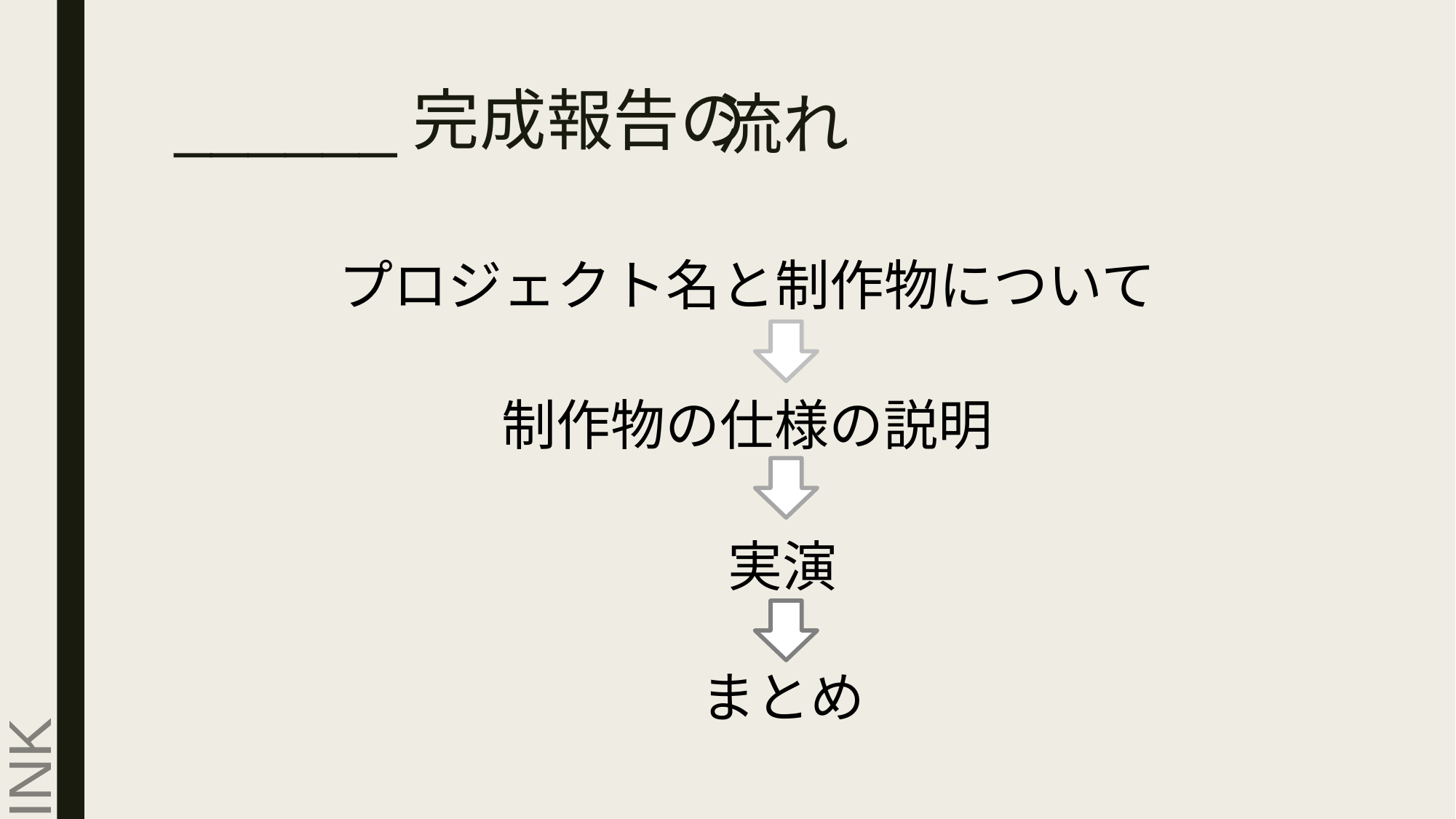

流れ
# ______完成報告の
プロジェクト名と制作物について

制作物の仕様の説明

実演
INK

まとめ